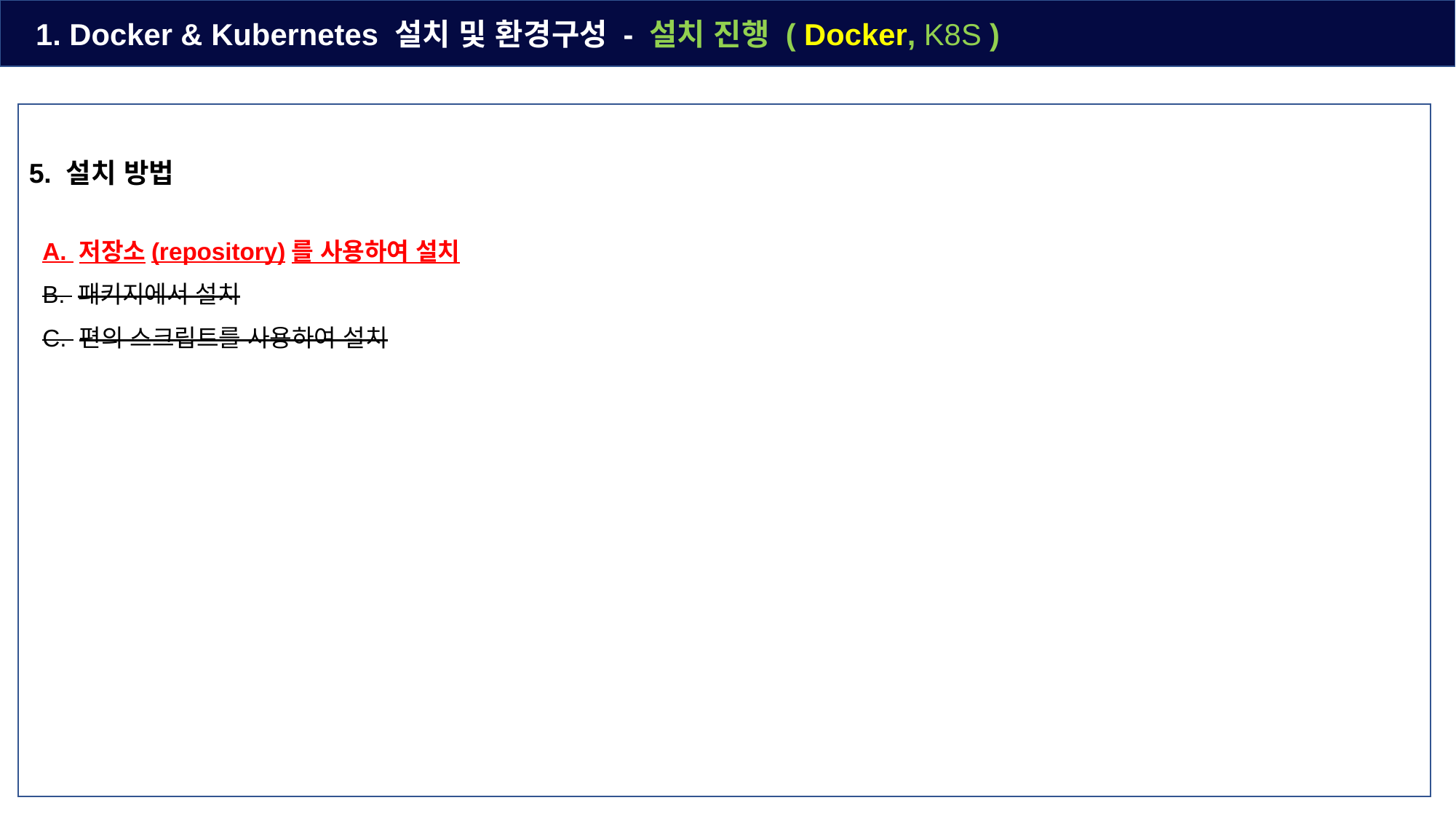

1. Docker & Kubernetes 설치 및 환경구성 - 설치 진행 ( Docker, K8S )
5. 설치 방법

  A. 저장소(repository)를 사용하여 설치
  B. 패키지에서 설치
  C. 편의 스크립트를 사용하여 설치